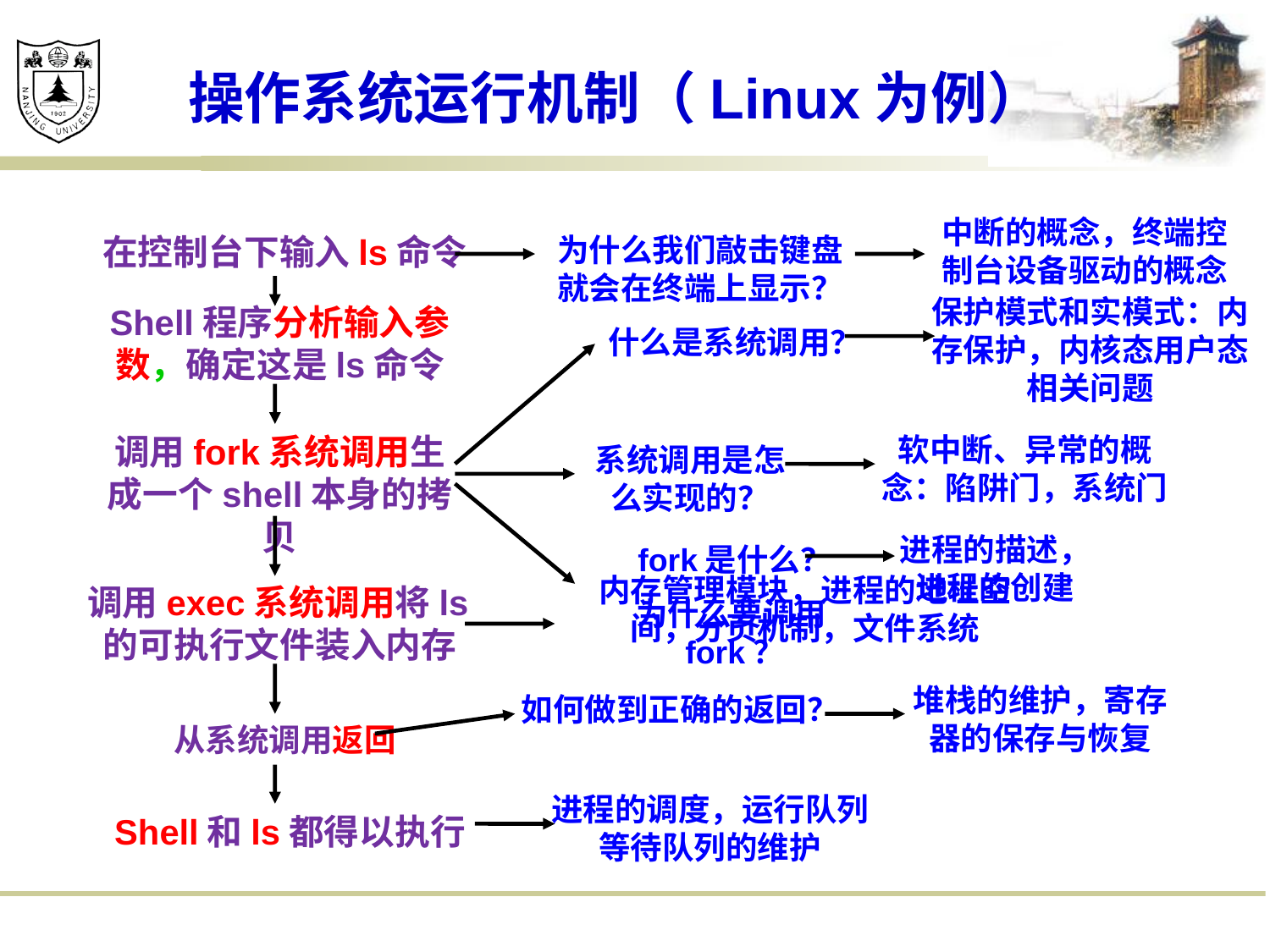

# 操作系统运行机制（Linux为例）
中断的概念，终端控制台设备驱动的概念
在控制台下输入ls命令
为什么我们敲击键盘就会在终端上显示？

保护模式和实模式：内存保护，内核态用户态相关问题
Shell程序分析输入参数，确定这是ls命令
什么是系统调用？

调用fork系统调用生成一个shell本身的拷贝
软中断、异常的概念：陷阱门，系统门
系统调用是怎么实现的？

进程的描述，进程的创建
fork是什么？
为什么要调用fork？

内存管理模块，进程的地址空间，分页机制，文件系统
调用exec系统调用将ls的可执行文件装入内存

堆栈的维护，寄存器的保存与恢复
如何做到正确的返回？
从系统调用返回

进程的调度，运行队列等待队列的维护
Shell和ls都得以执行

157